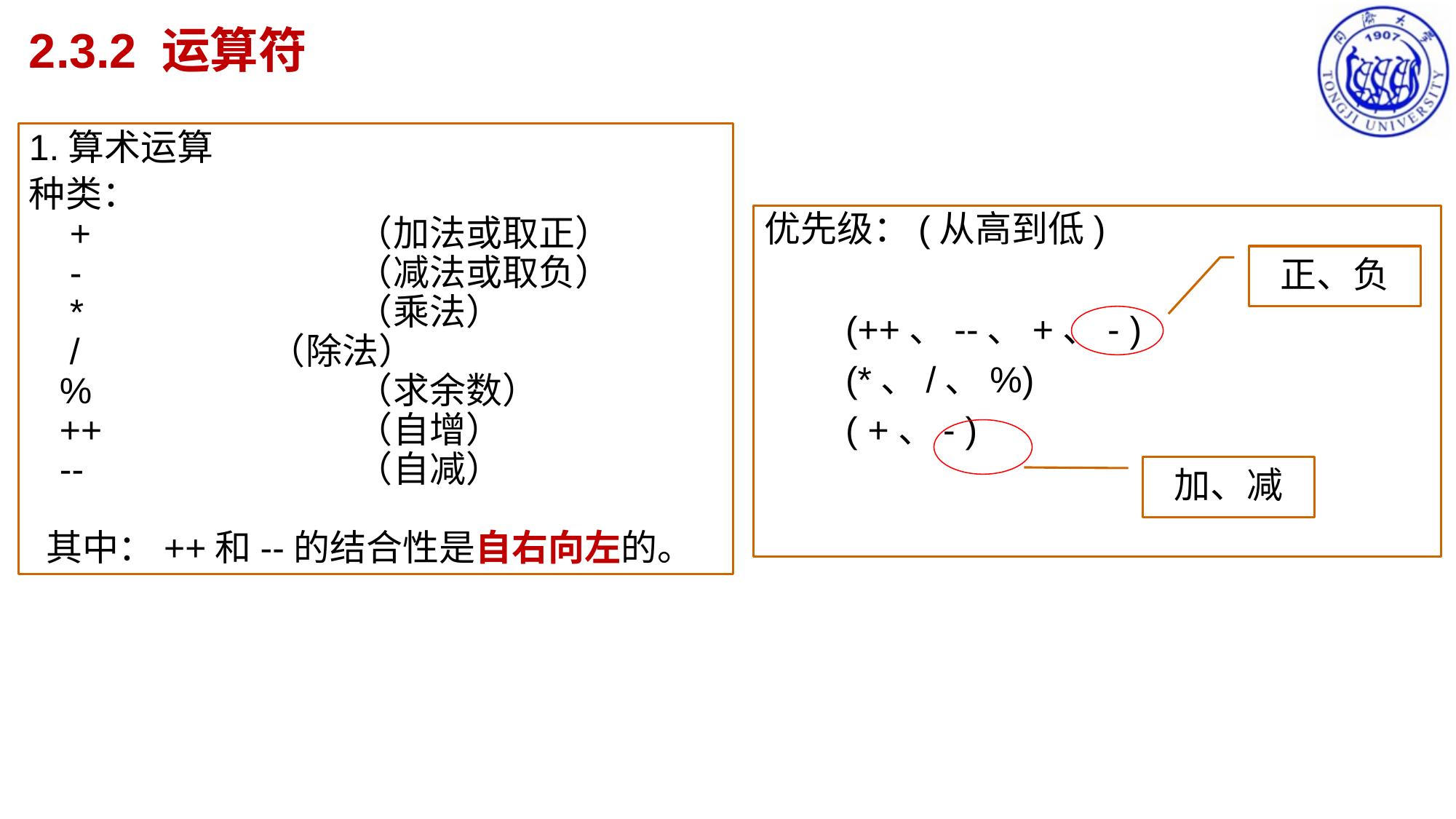

2.3.2 运算符
1.算术运算
种类：
    +			（加法或取正）
    -			（减法或取负）
    *			（乘法）
    /	            （除法）
   %			（求余数）
   ++			（自增）
   --			（自减）

 其中：++和--的结合性是自右向左的。
优先级：(从高到低)

        (++、--、+、- )
        (*、/、%)
        ( +、- )

正、负

加、减